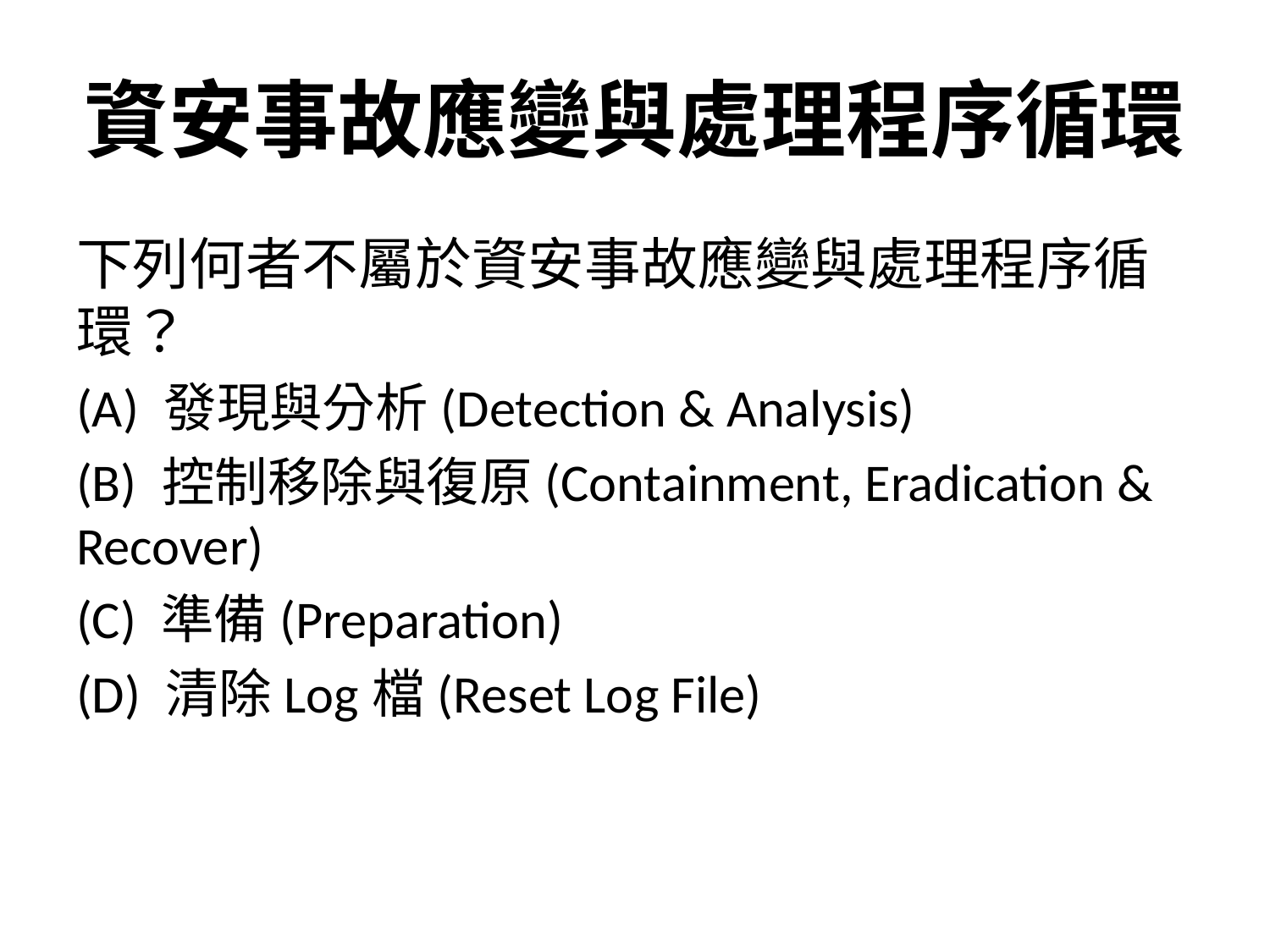

# 資安事故應變與處理程序循環
下列何者不屬於資安事故應變與處理程序循環？
(A) 發現與分析(Detection & Analysis)
(B) 控制移除與復原(Containment, Eradication & Recover)
(C) 準備(Preparation)
(D) 清除Log檔(Reset Log File)